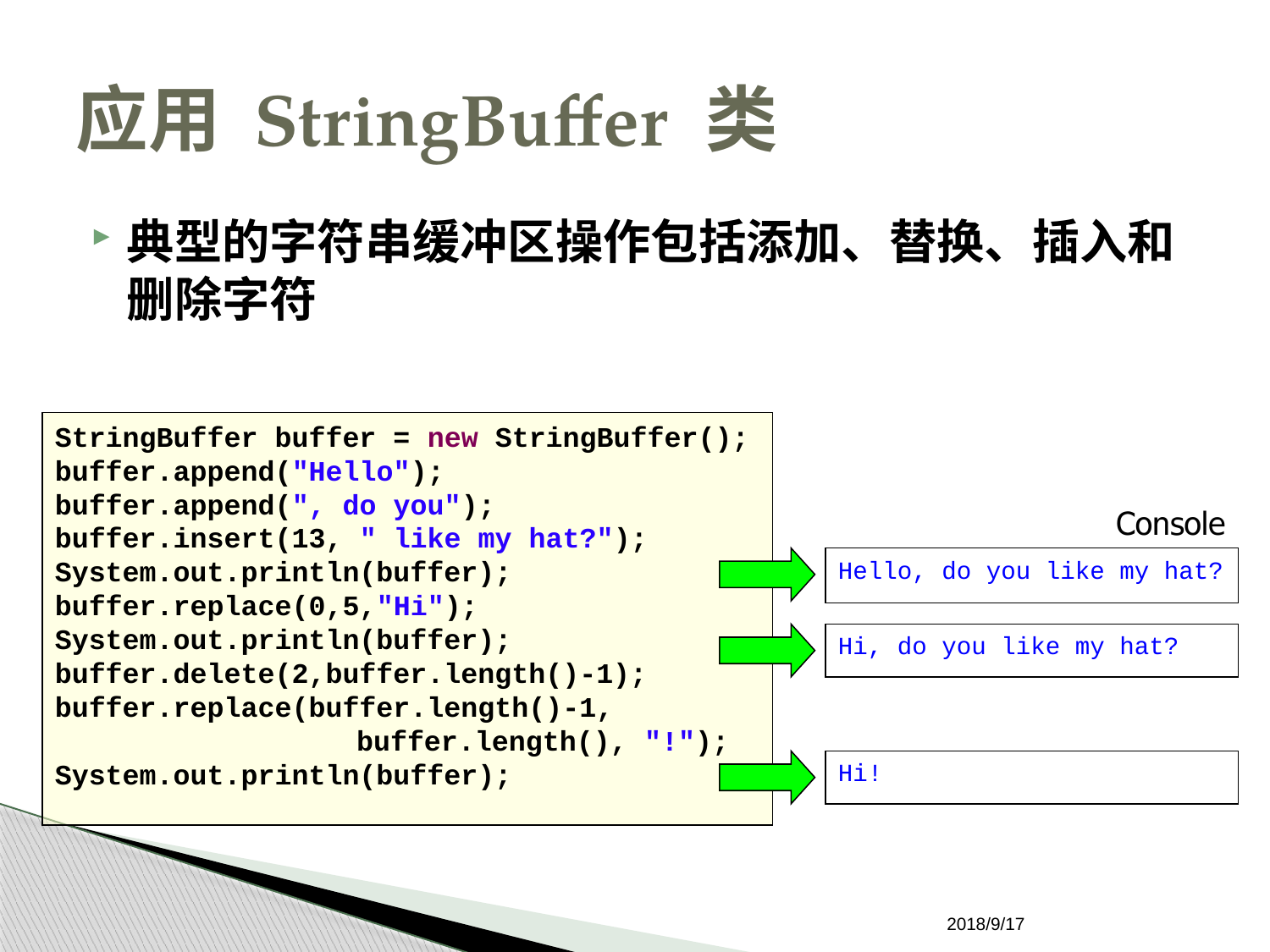

# 应用 StringBuffer 类
典型的字符串缓冲区操作包括添加、替换、插入和删除字符
StringBuffer buffer = new StringBuffer();
buffer.append("Hello");
buffer.append(", do you");
buffer.insert(13, " like my hat?");
System.out.println(buffer);
buffer.replace(0,5,"Hi");
System.out.println(buffer);
buffer.delete(2,buffer.length()-1);
buffer.replace(buffer.length()-1, 			buffer.length(), "!");
System.out.println(buffer);
Console

Hello, do you like my hat?

Hi, do you like my hat?

Hi!
2018/9/17